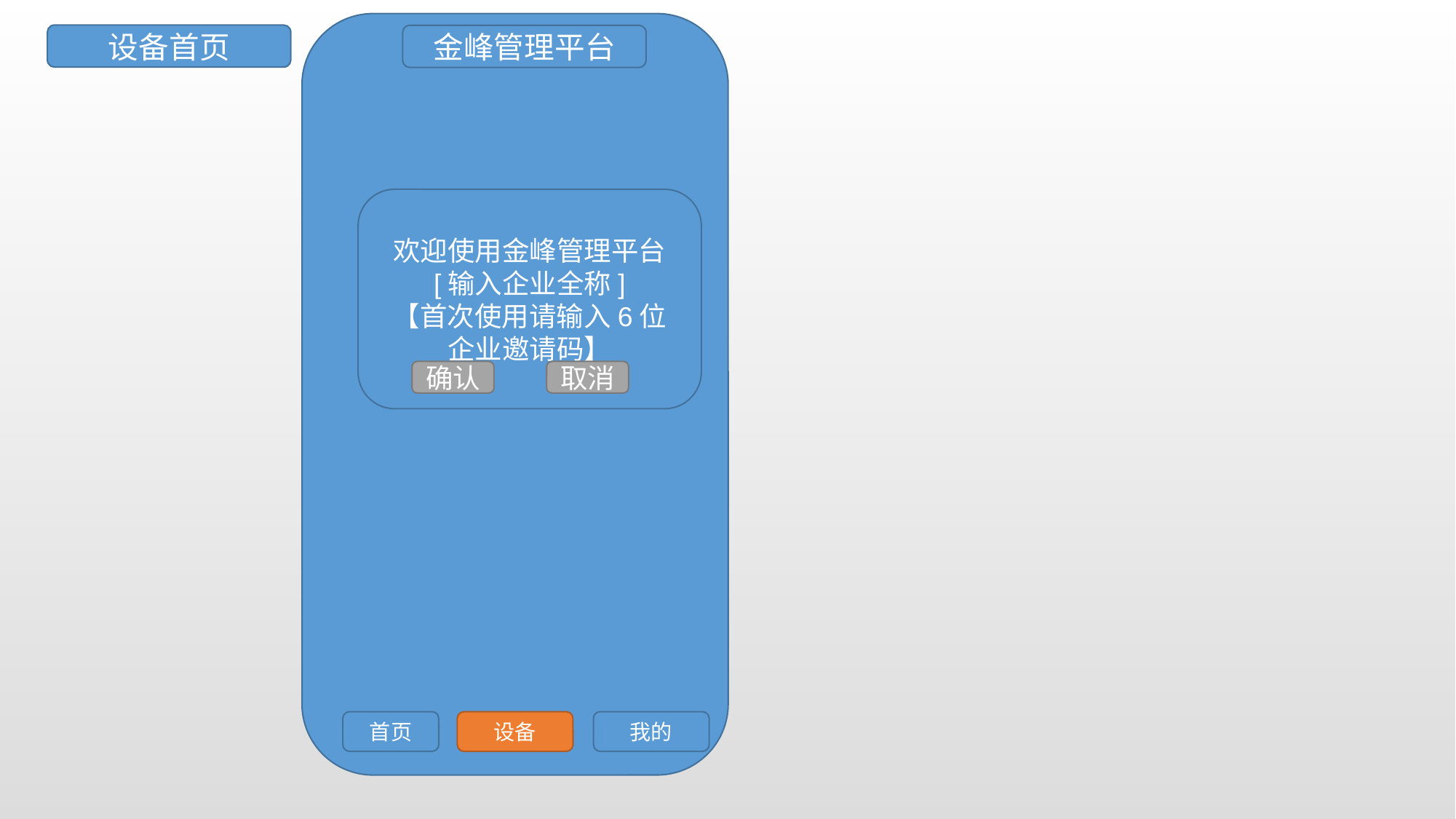

设备首页
金峰管理平台
欢迎使用金峰管理平台
[输入企业全称]
【首次使用请输入6位企业邀请码】
确认
取消
首页
设备
我的